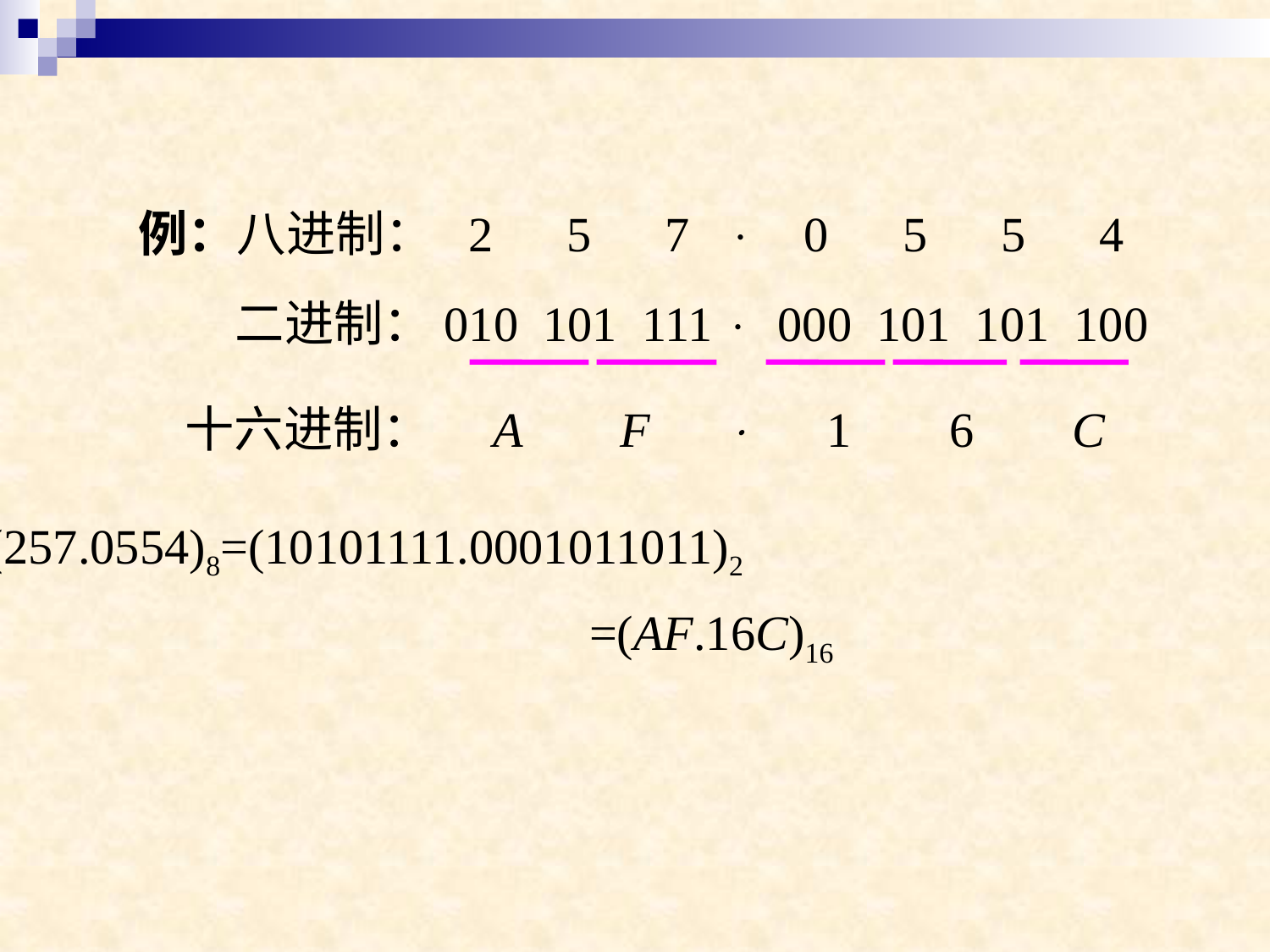

例：八进制：  2      5      7   ⋅    0      5      5      4
二进制：010  101  111 ⋅  000  101  101  100

十六进制：　A        F      ⋅      1        6        C
因此，(257.0554)8=(10101111.0001011011)2
=(AF.16C)16